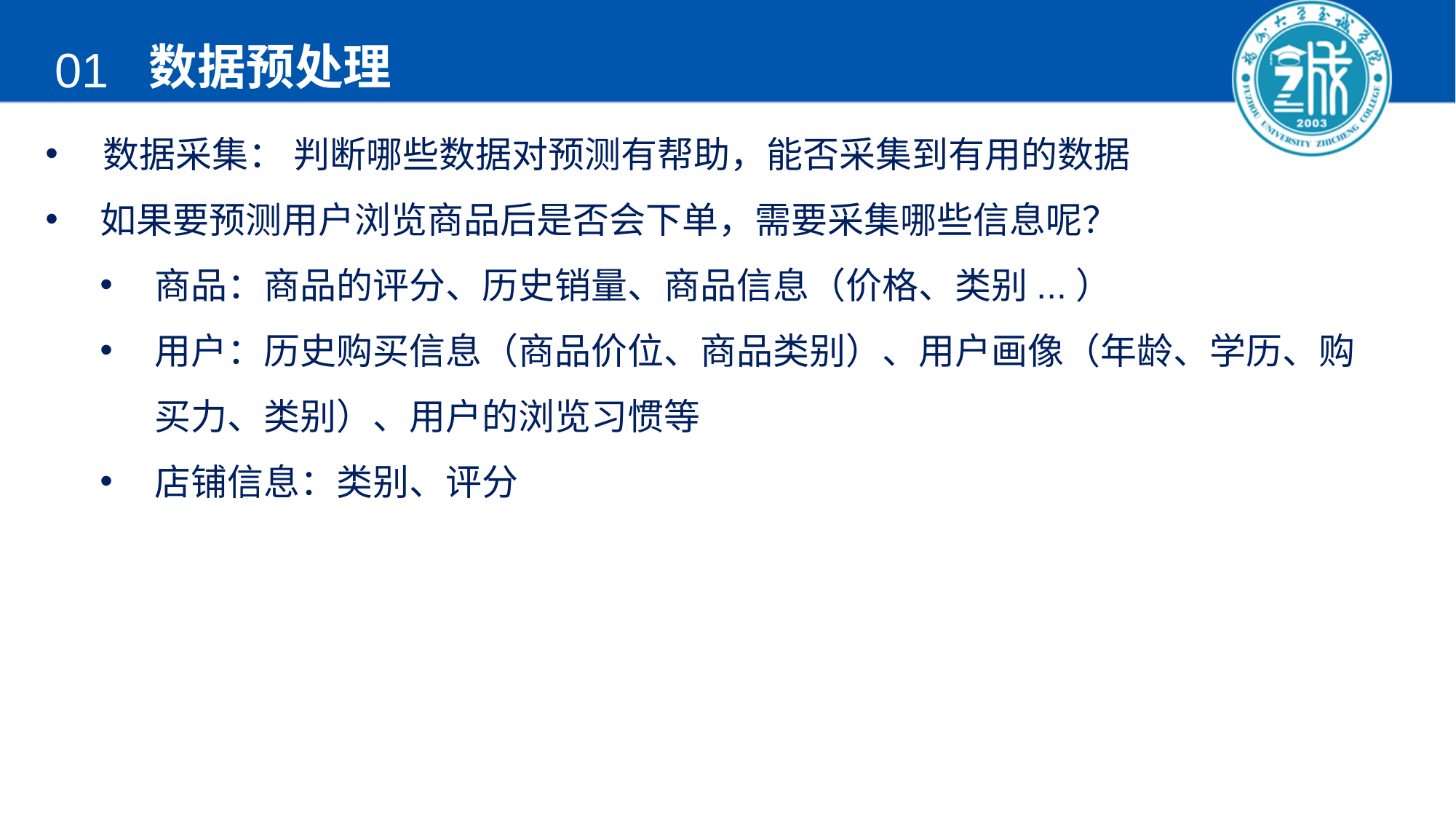

数据预处理
01
 数据采集： 判断哪些数据对预测有帮助，能否采集到有用的数据
如果要预测用户浏览商品后是否会下单，需要采集哪些信息呢？
商品：商品的评分、历史销量、商品信息（价格、类别...）
用户：历史购买信息（商品价位、商品类别）、用户画像（年龄、学历、购买力、类别）、用户的浏览习惯等
店铺信息：类别、评分